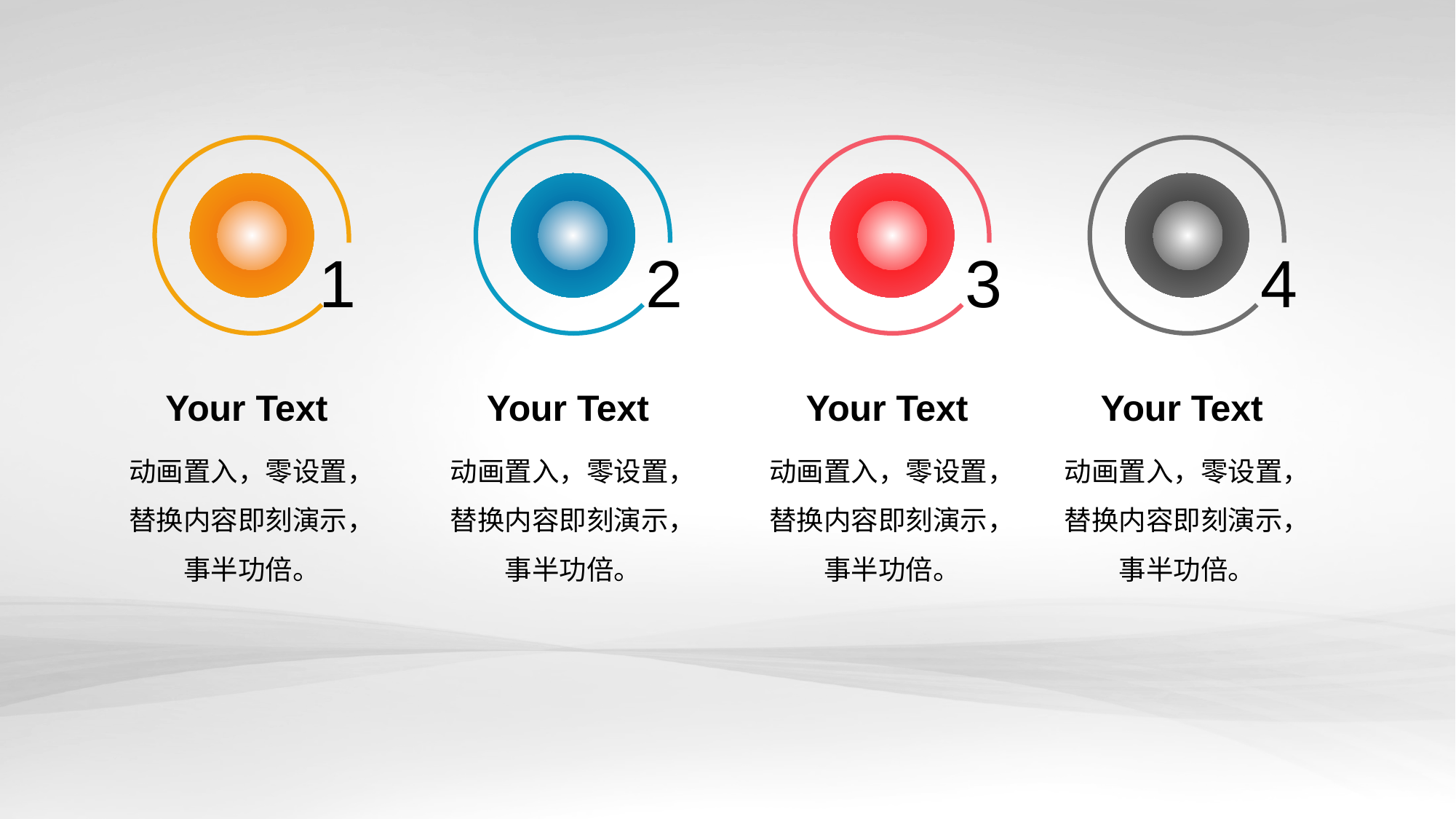

1

2

3

4

Your Text
动画置入，零设置，
替换内容即刻演示，
事半功倍。
Your Text
动画置入，零设置，
替换内容即刻演示，
事半功倍。
Your Text
动画置入，零设置，
替换内容即刻演示，
事半功倍。
Your Text
动画置入，零设置，
替换内容即刻演示，
事半功倍。